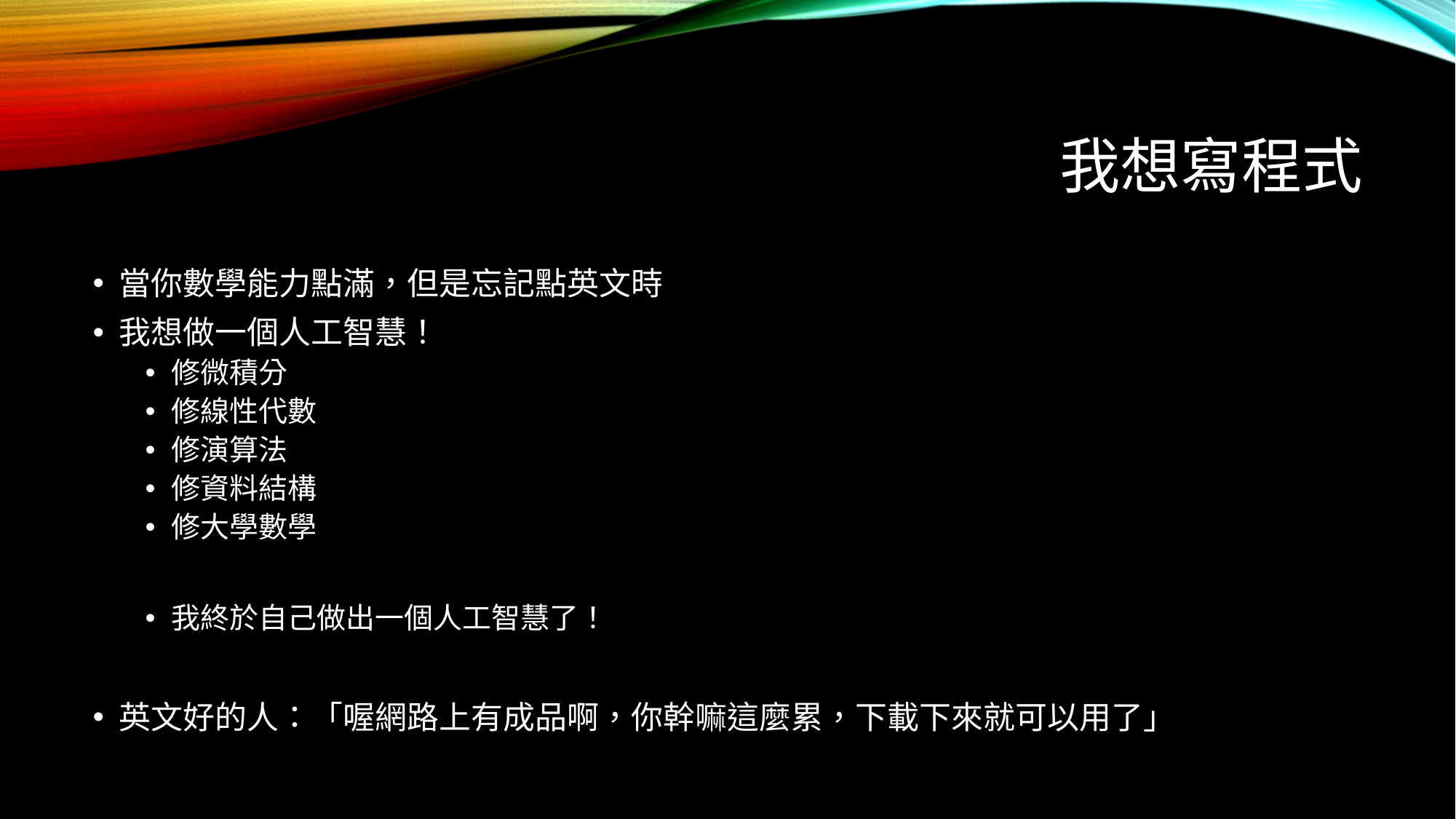

# 我想寫程式
當你數學能力點滿，但是忘記點英文時
我想做一個人工智慧！
修微積分
修線性代數
修演算法
修資料結構
修大學數學

我終於自己做出一個人工智慧了！

英文好的人：「喔網路上有成品啊，你幹嘛這麼累，下載下來就可以用了」